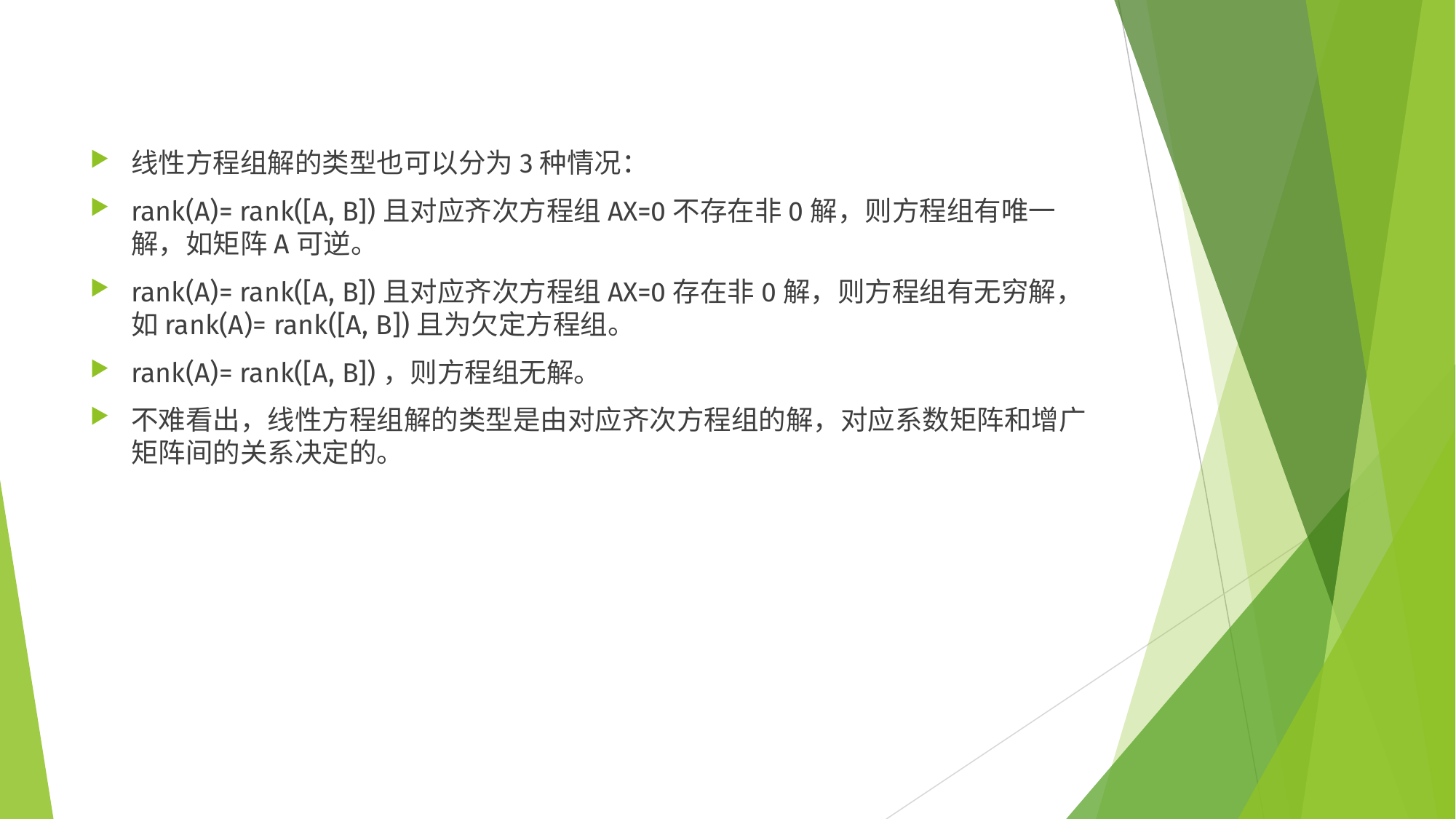

线性方程组解的类型也可以分为3种情况：
rank(A)= rank([A, B])且对应齐次方程组AX=0不存在非0解，则方程组有唯一解，如矩阵A可逆。
rank(A)= rank([A, B])且对应齐次方程组AX=0存在非0解，则方程组有无穷解，如rank(A)= rank([A, B])且为欠定方程组。
rank(A)= rank([A, B])，则方程组无解。
不难看出，线性方程组解的类型是由对应齐次方程组的解，对应系数矩阵和增广矩阵间的关系决定的。